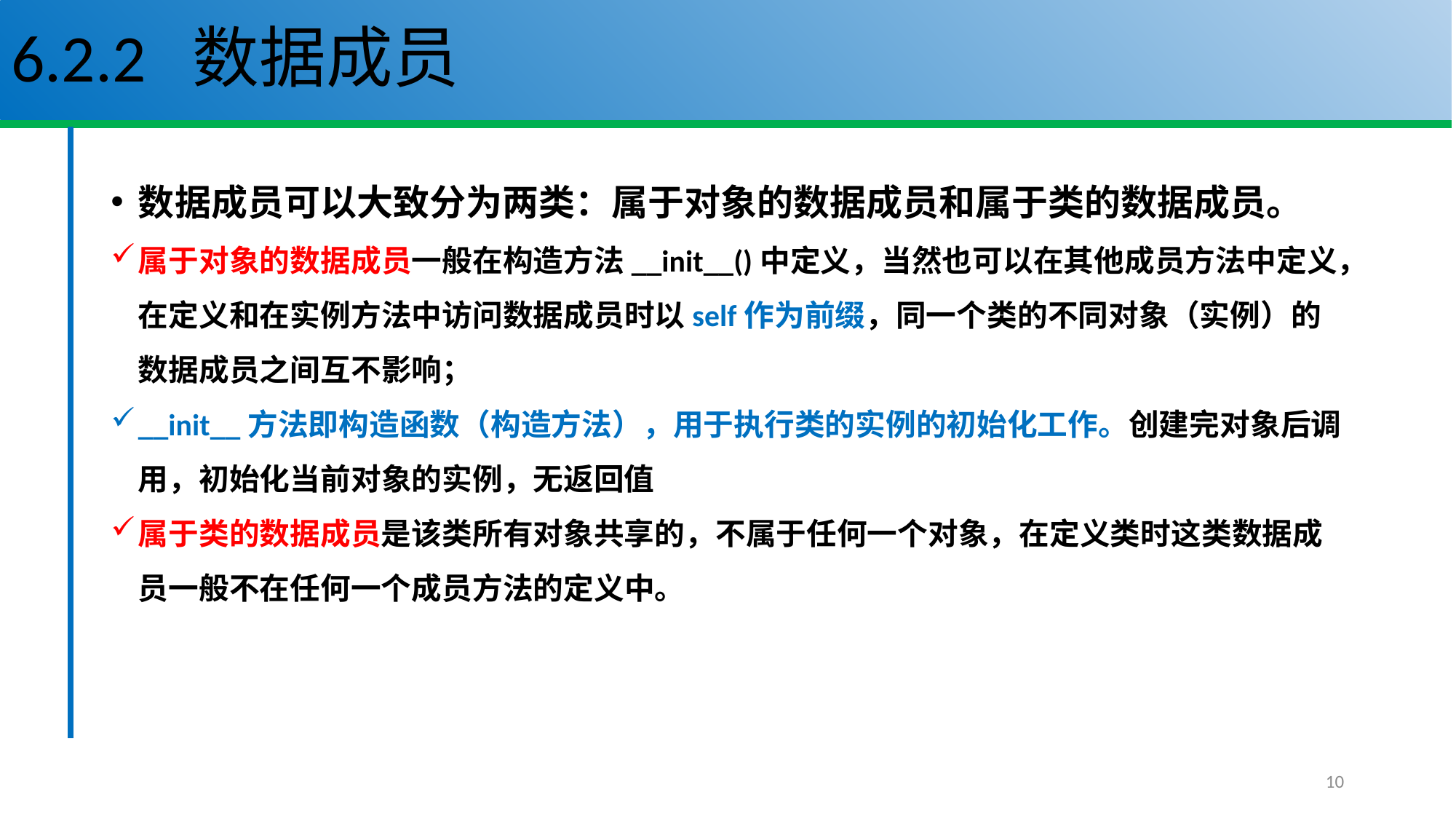

# 6.2.2  数据成员
数据成员可以大致分为两类：属于对象的数据成员和属于类的数据成员。
属于对象的数据成员一般在构造方法__init__()中定义，当然也可以在其他成员方法中定义，在定义和在实例方法中访问数据成员时以self作为前缀，同一个类的不同对象（实例）的数据成员之间互不影响；
__init__方法即构造函数（构造方法），用于执行类的实例的初始化工作。创建完对象后调用，初始化当前对象的实例，无返回值
属于类的数据成员是该类所有对象共享的，不属于任何一个对象，在定义类时这类数据成员一般不在任何一个成员方法的定义中。
10